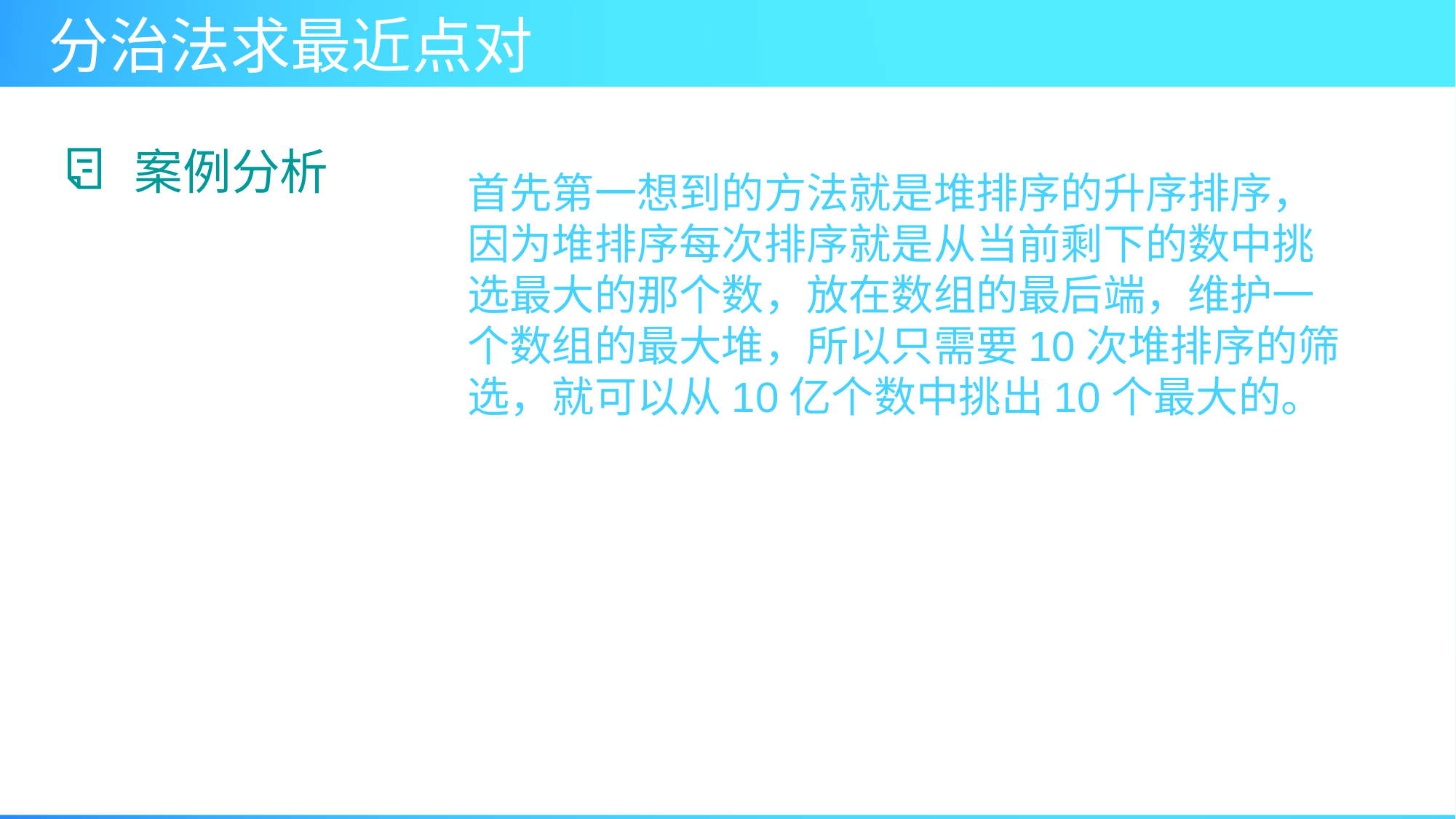

案例分析

首先第一想到的方法就是堆排序的升序排序，因为堆排序每次排序就是从当前剩下的数中挑选最大的那个数，放在数组的最后端，维护一个数组的最大堆，所以只需要10次堆排序的筛选，就可以从10亿个数中挑出10个最大的。